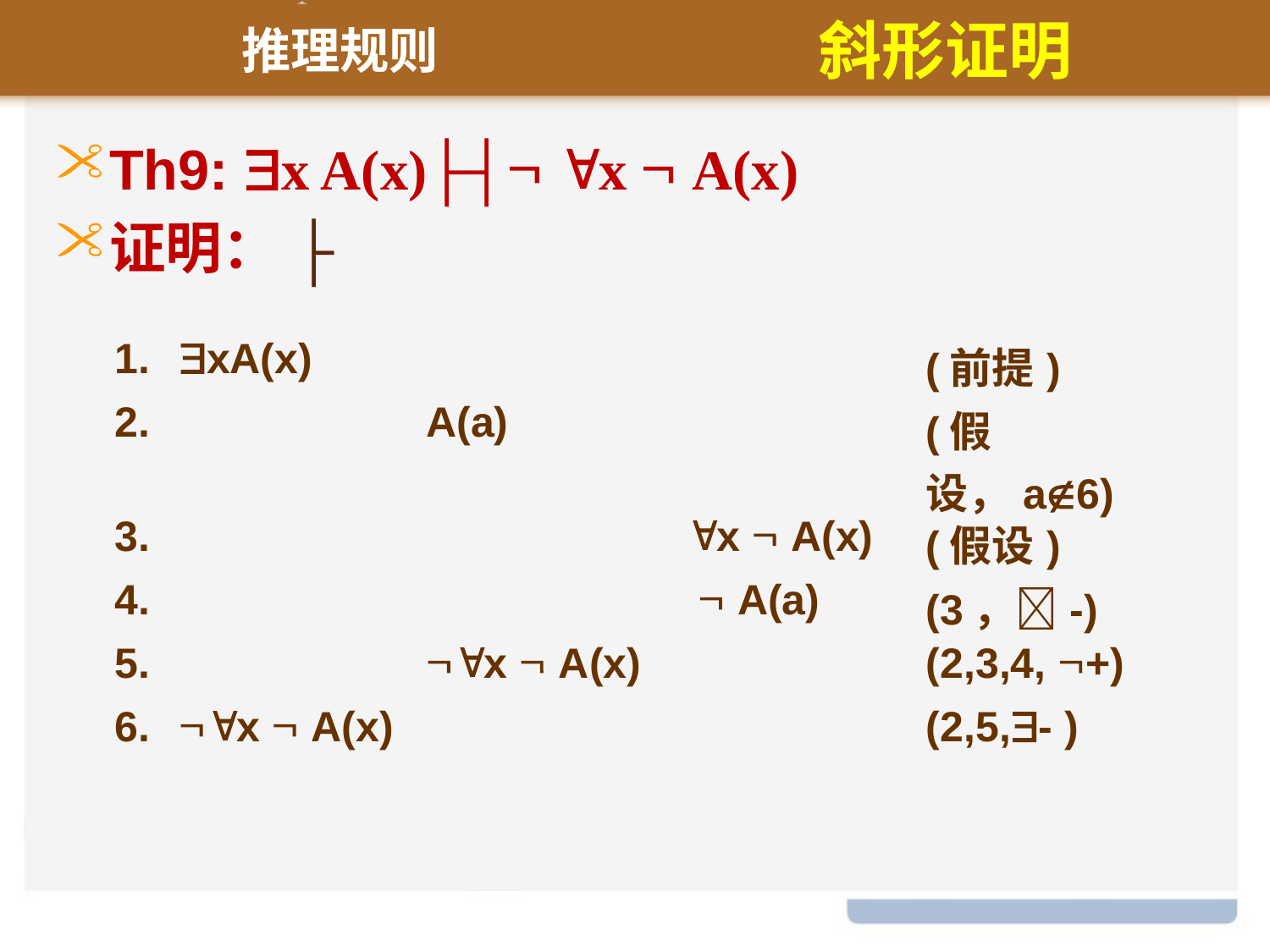

推理规则
斜形证明
Th9: ∃x A(x)├┤¬ ∀x ¬ A(x)
证明：

├
| 1. | ∃xA(x) |  |  | (前提) |
| --- | --- | --- | --- | --- |
| 2. |  | A(a) |  | (假设，a∉6) |
| 3. |  |  | ∀x ¬ A(x) | (假设) |
| 4. |  |  | ¬ A(a) | (3，∀-) |
| 5. |  | ¬∀x ¬ A(x) |  | (2,3,4, ¬+) |
| 6. | ¬∀x ¬ A(x) |  |  | (2,5,∃- ) |